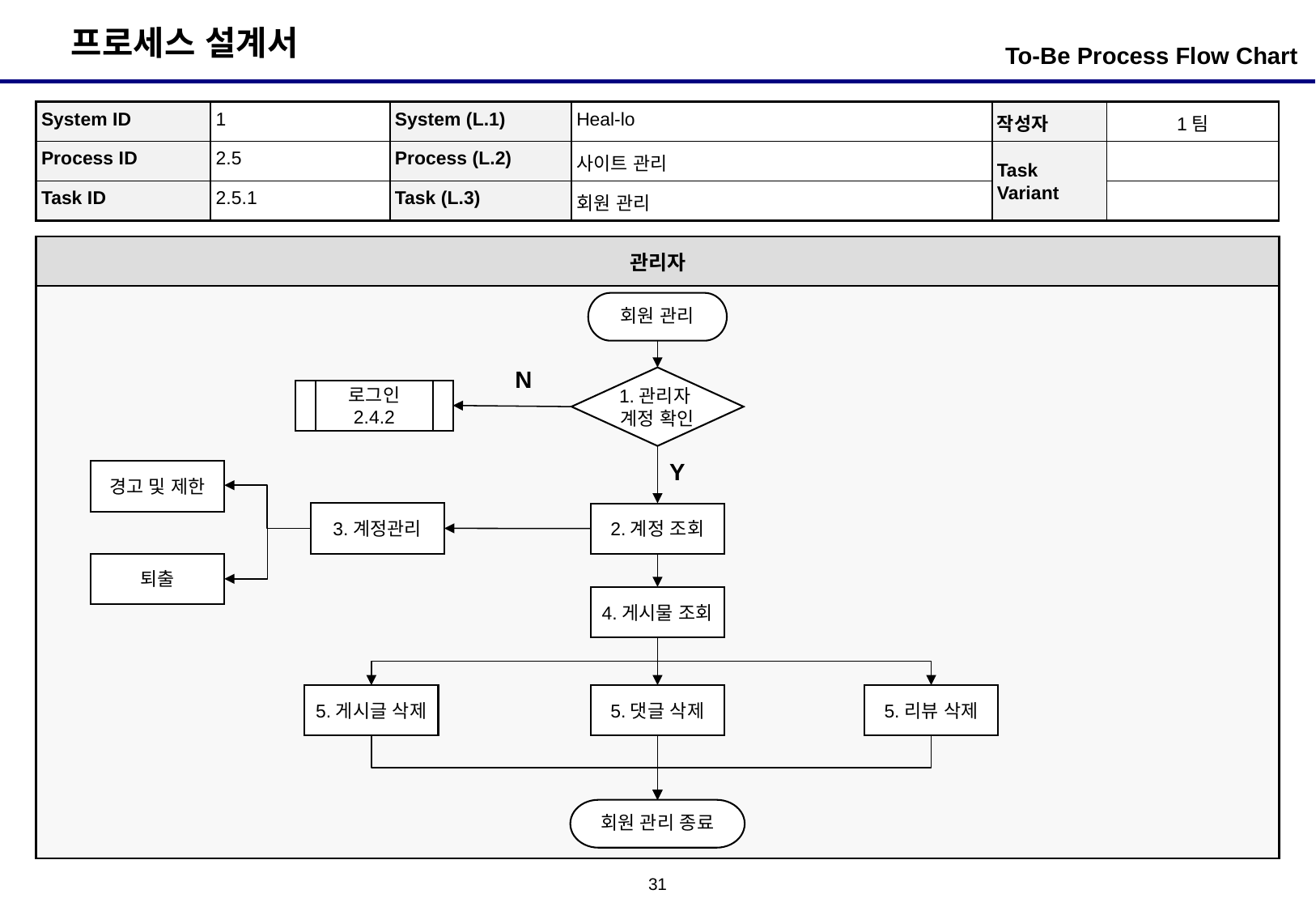

To-Be Process Flow Chart
| System ID | 1 | System (L.1) | Heal-lo | 작성자 | 1팀 |
| --- | --- | --- | --- | --- | --- |
| Process ID | 2.5 | Process (L.2) | 사이트 관리 | Task Variant |  |
| Task ID | 2.5.1 | Task (L.3) | 회원 관리 |  |  |
| 관리자 |
| --- |
|  |
회원 관리
N
1.관리자
계정 확인
로그인
2.4.2
Y
경고 및 제한
3.계정관리
2.계정 조회
퇴출
4.게시물 조회
5.댓글 삭제
5.게시글 삭제
5.리뷰 삭제

회원 관리 종료